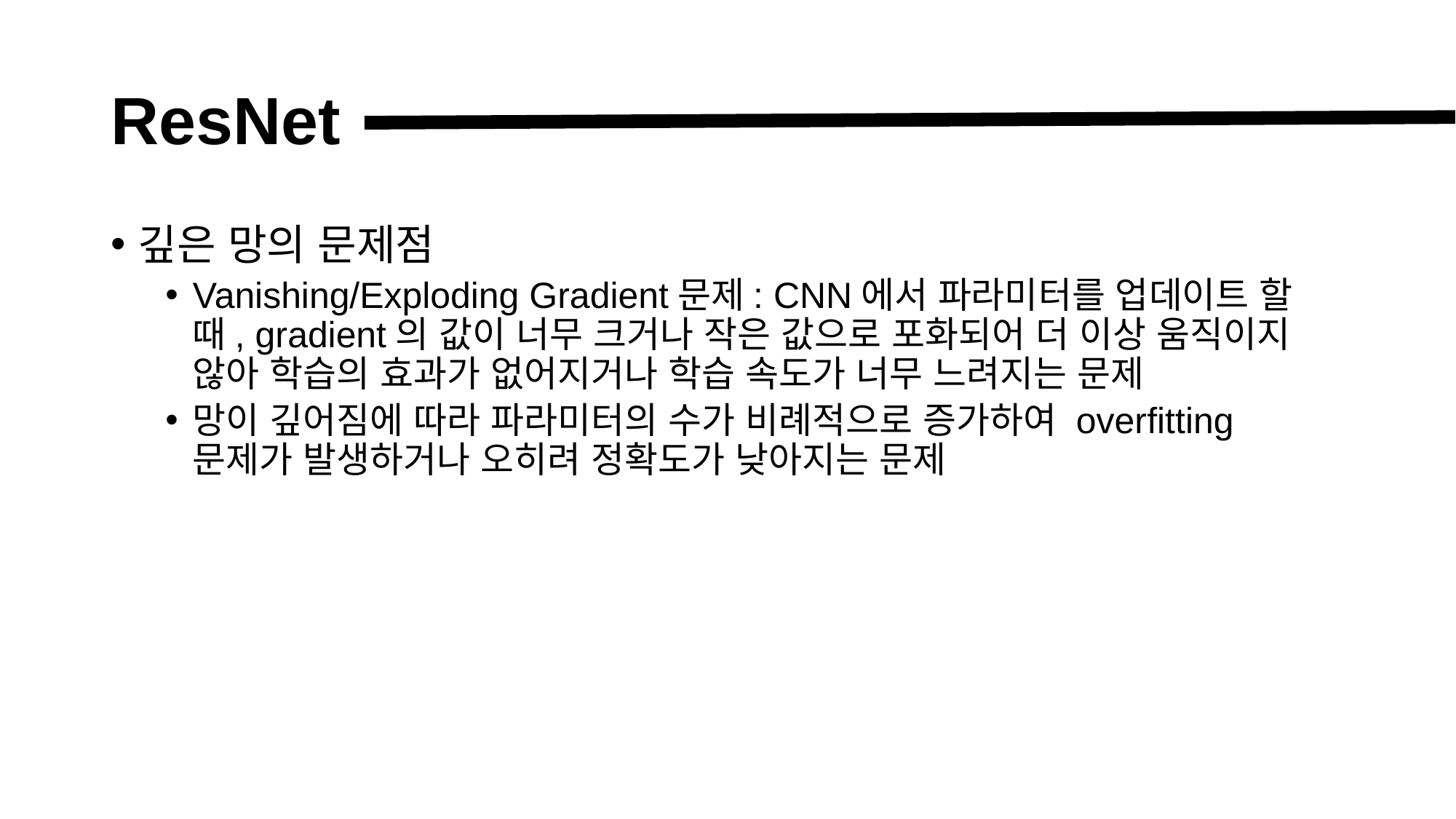

# ResNet
깊은 망의 문제점
Vanishing/Exploding Gradient문제: CNN에서 파라미터를 업데이트 할 때, gradient의 값이 너무 크거나 작은 값으로 포화되어 더 이상 움직이지 않아 학습의 효과가 없어지거나 학습 속도가 너무 느려지는 문제
망이 깊어짐에 따라 파라미터의 수가 비례적으로 증가하여 overfitting 문제가 발생하거나 오히려 정확도가 낮아지는 문제